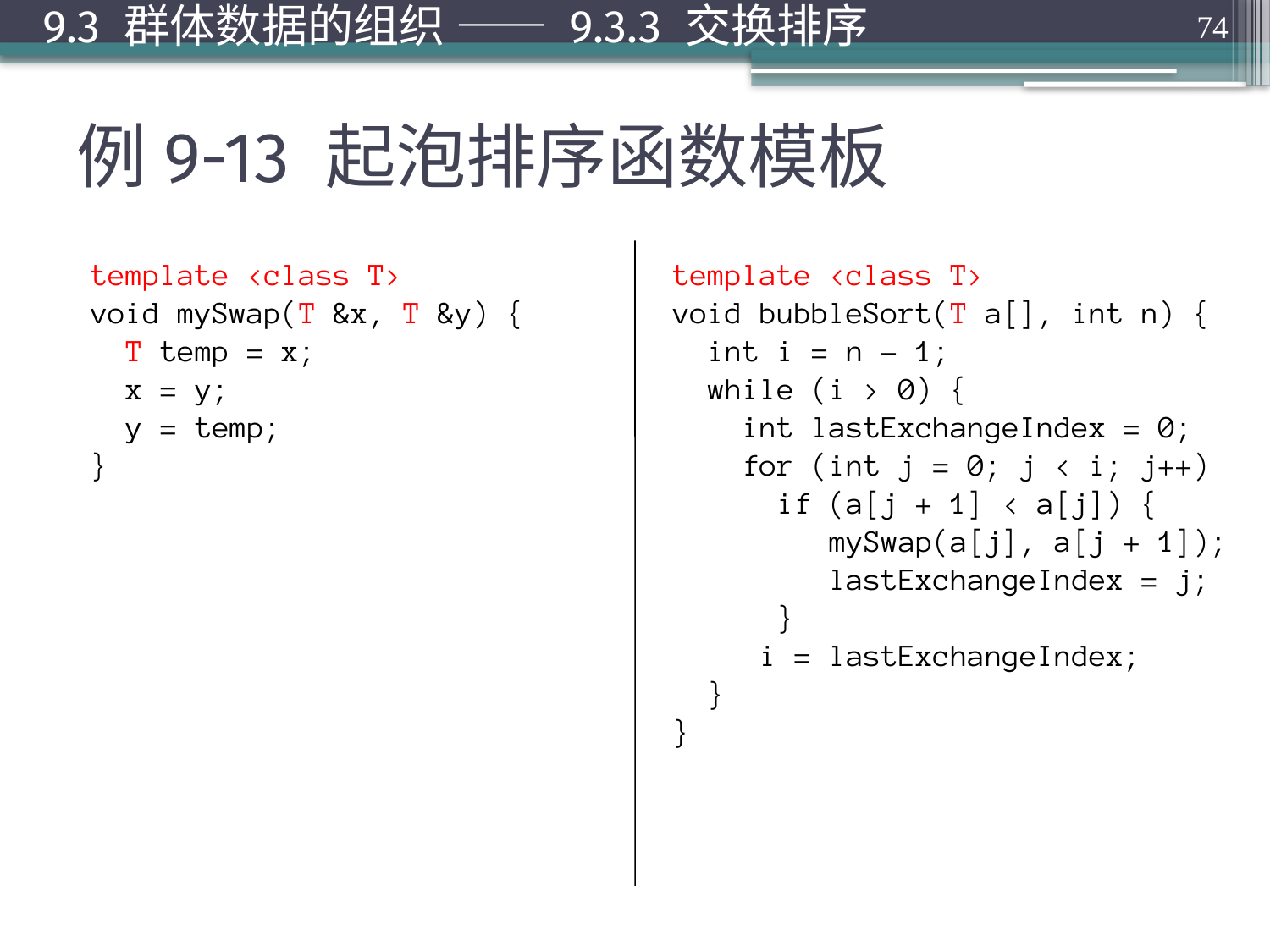

9.3 群体数据的组织 —— 9.3.3 交换排序
74
# 例9-13 起泡排序函数模板

template <class T>
void mySwap(T &x, T &y) {
	T temp = x;
	x = y;
	y = temp;
}

template <class T>
void bubbleSort(T a[], int n) {
	int i = n – 1;
	while (i > 0) {
	  int lastExchangeIndex = 0;
	  for (int j = 0; j < i; j++)
	    if (a[j + 1] < a[j]) {
         mySwap(a[j], a[j + 1]);
         lastExchangeIndex = j;
	    }
	   i = lastExchangeIndex;
	}
}